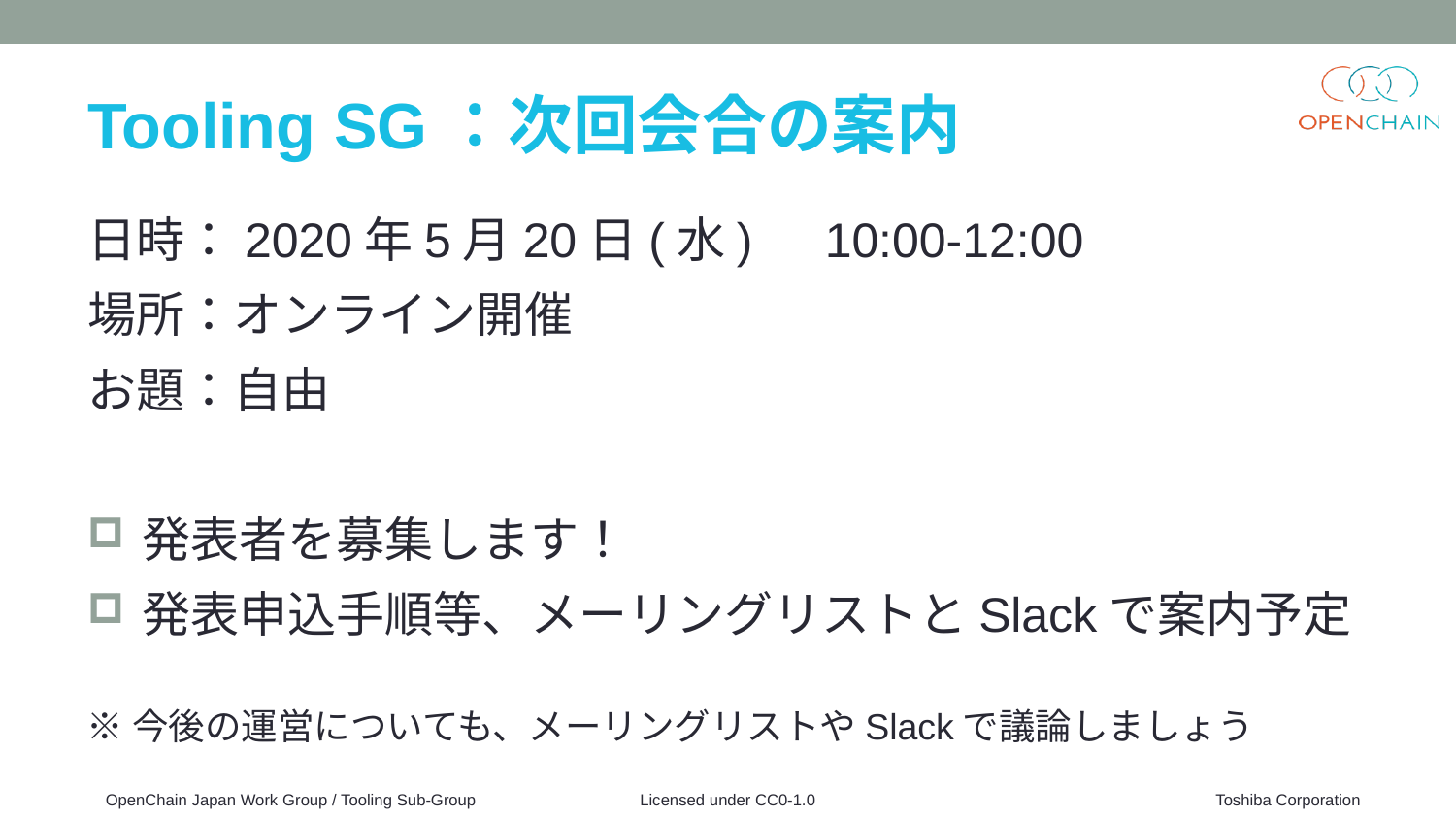

# Tooling SG：次回会合の案内

日時：2020年5月20日(水)　10:00-12:00
場所：オンライン開催
お題：自由

発表者を募集します！
発表申込手順等、メーリングリストとSlackで案内予定

※今後の運営についても、メーリングリストやSlackで議論しましょう